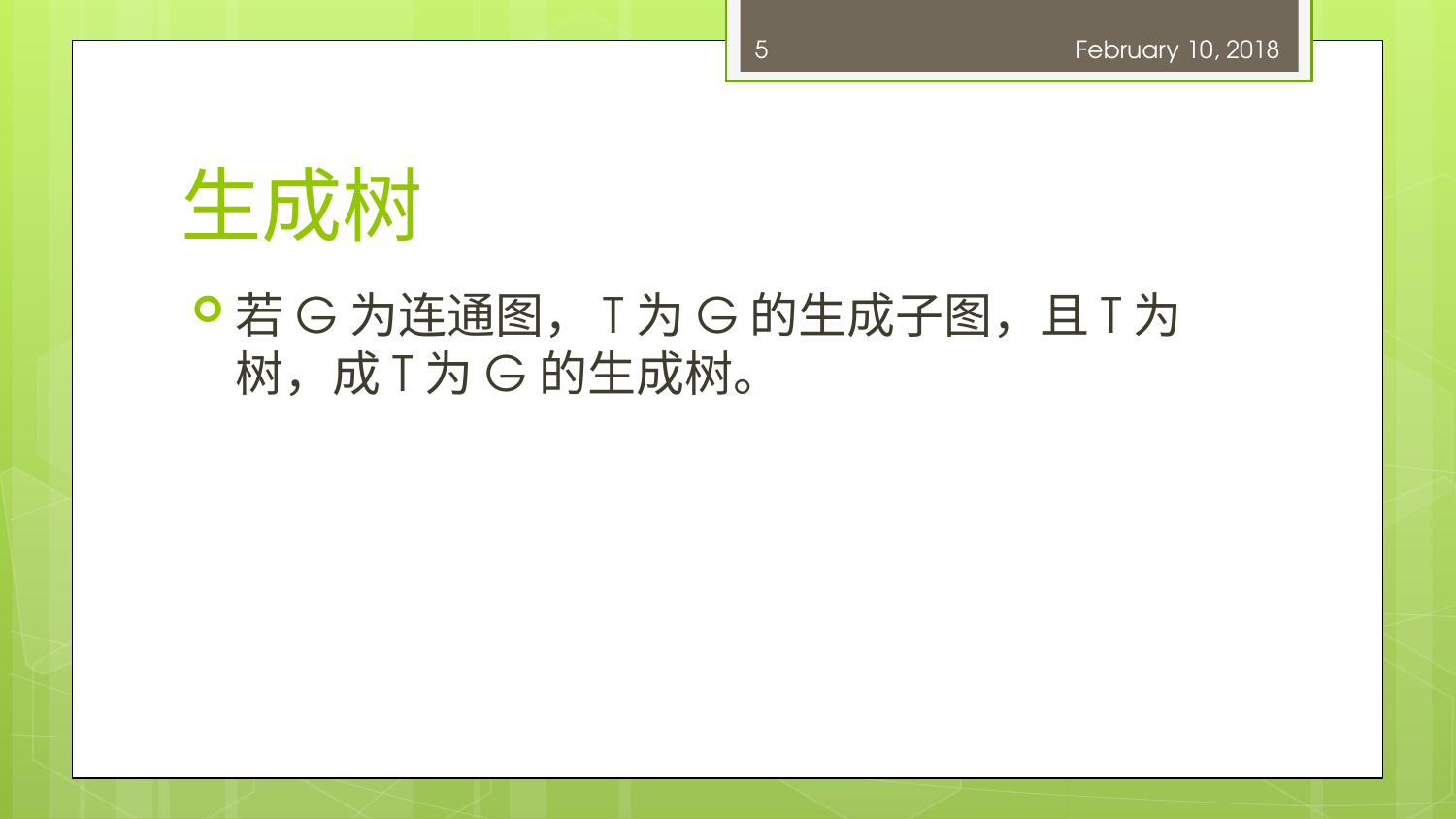

5
February 10, 2018
# 生成树
若G为连通图，T为G的生成子图，且T为树，成T为G的生成树。